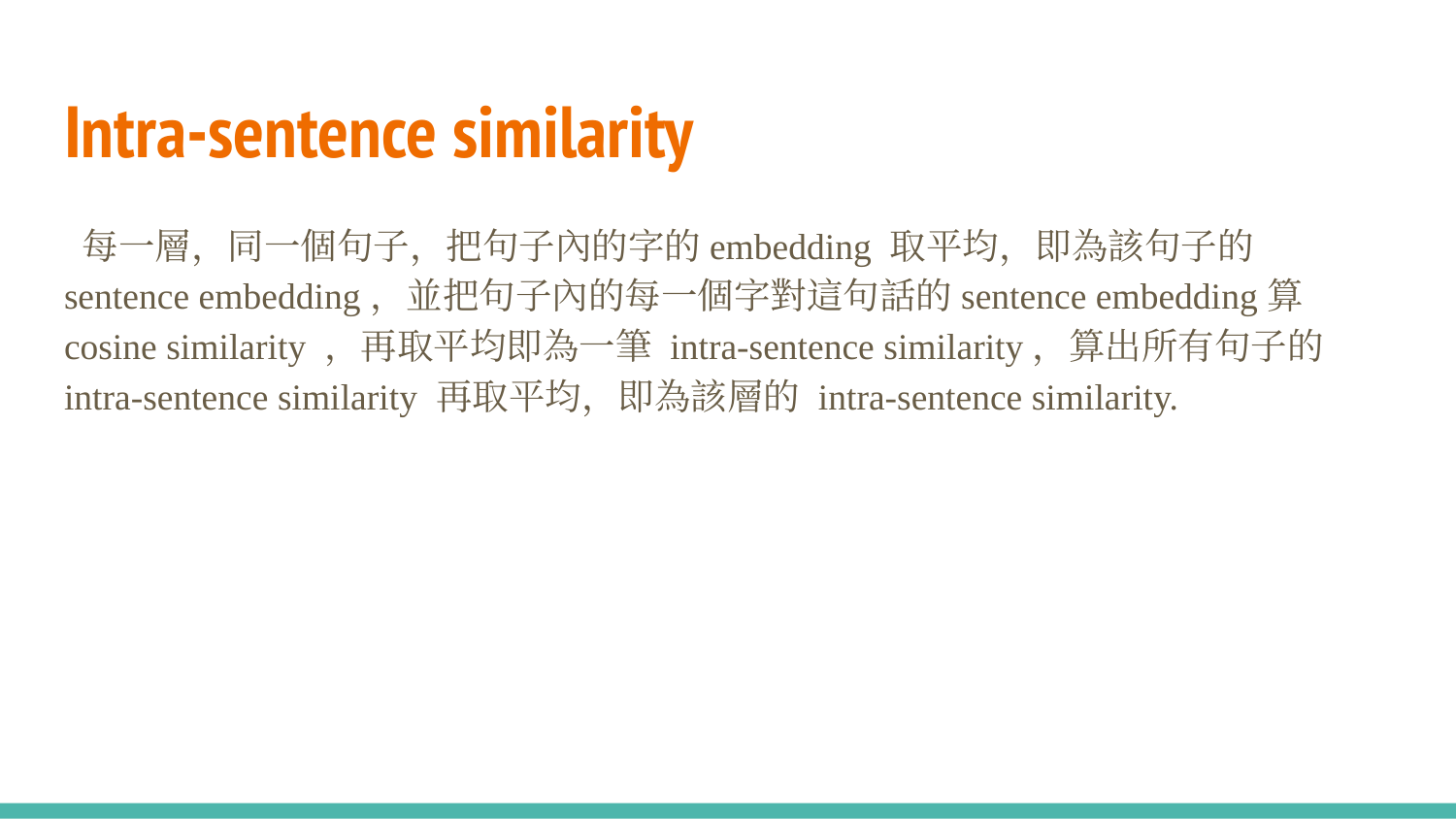

# Intra-sentence similarity
 每一層，同一個句子，把句子內的字的embedding 取平均，即為該句子的 sentence embedding，並把句子內的每一個字對這句話的sentence embedding算cosine similarity ，再取平均即為一筆 intra-sentence similarity，算出所有句子的 intra-sentence similarity 再取平均，即為該層的 intra-sentence similarity.